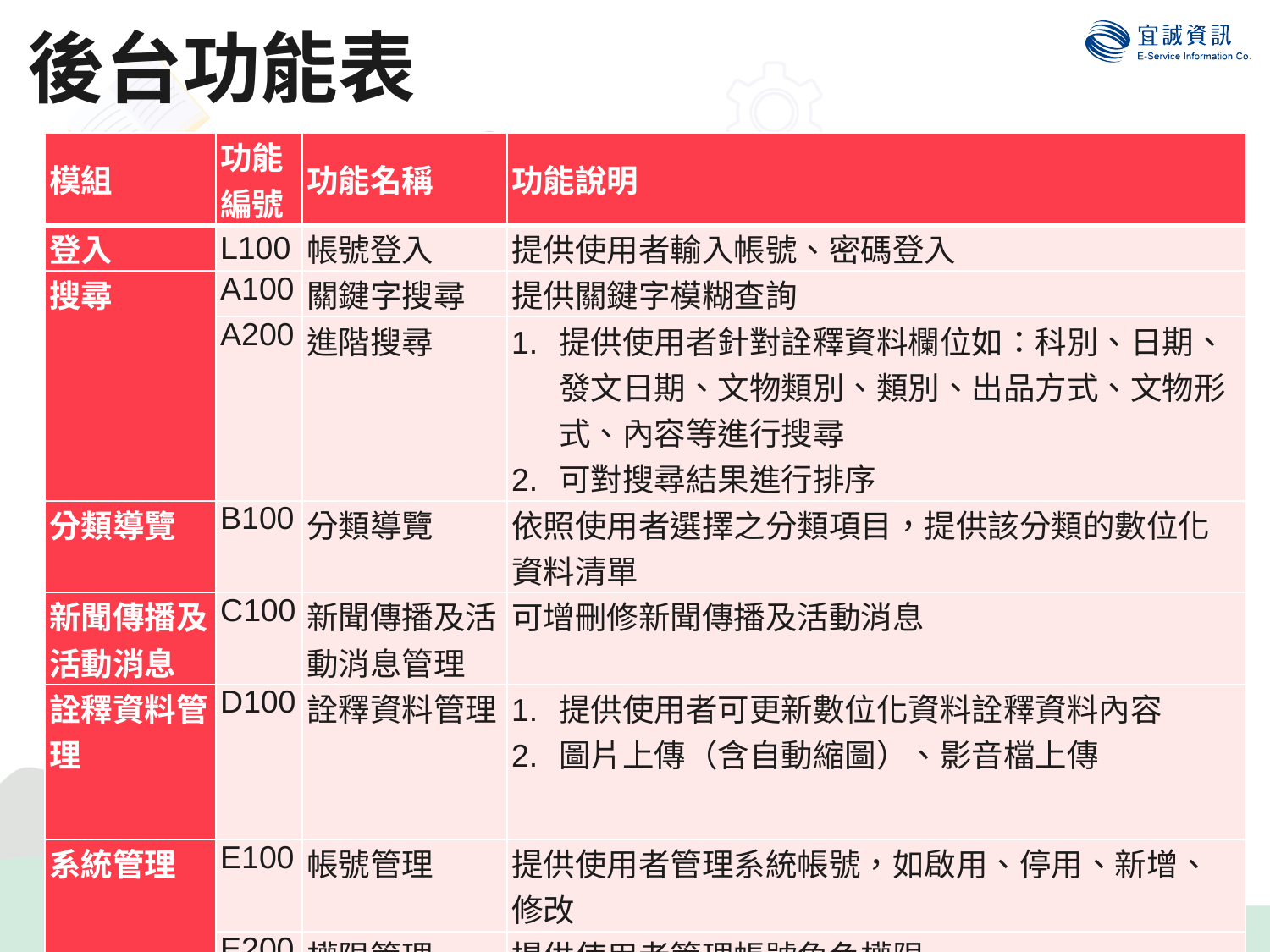

# 後台功能表
| 模組 | 功能編號 | 功能名稱 | 功能說明 |
| --- | --- | --- | --- |
| 登入 | L100 | 帳號登入 | 提供使用者輸入帳號、密碼登入 |
| 搜尋 | A100 | 關鍵字搜尋 | 提供關鍵字模糊查詢 |
|  | A200 | 進階搜尋 | 提供使用者針對詮釋資料欄位如：科別、日期、發文日期、文物類別、類別、出品方式、文物形式、內容等進行搜尋 可對搜尋結果進行排序 |
| 分類導覽 | B100 | 分類導覽 | 依照使用者選擇之分類項目，提供該分類的數位化資料清單 |
| 新聞傳播及活動消息 | C100 | 新聞傳播及活動消息管理 | 可增刪修新聞傳播及活動消息 |
| 詮釋資料管理 | D100 | 詮釋資料管理 | 提供使用者可更新數位化資料詮釋資料內容 圖片上傳（含自動縮圖）、影音檔上傳 |
| 系統管理 | E100 | 帳號管理 | 提供使用者管理系統帳號，如啟用、停用、新增、修改 |
|  | E200 | 權限管理 | 提供使用者管理帳號角色權限 |
|  | E300 | 系統紀錄 | 提供系統紀錄 |
10